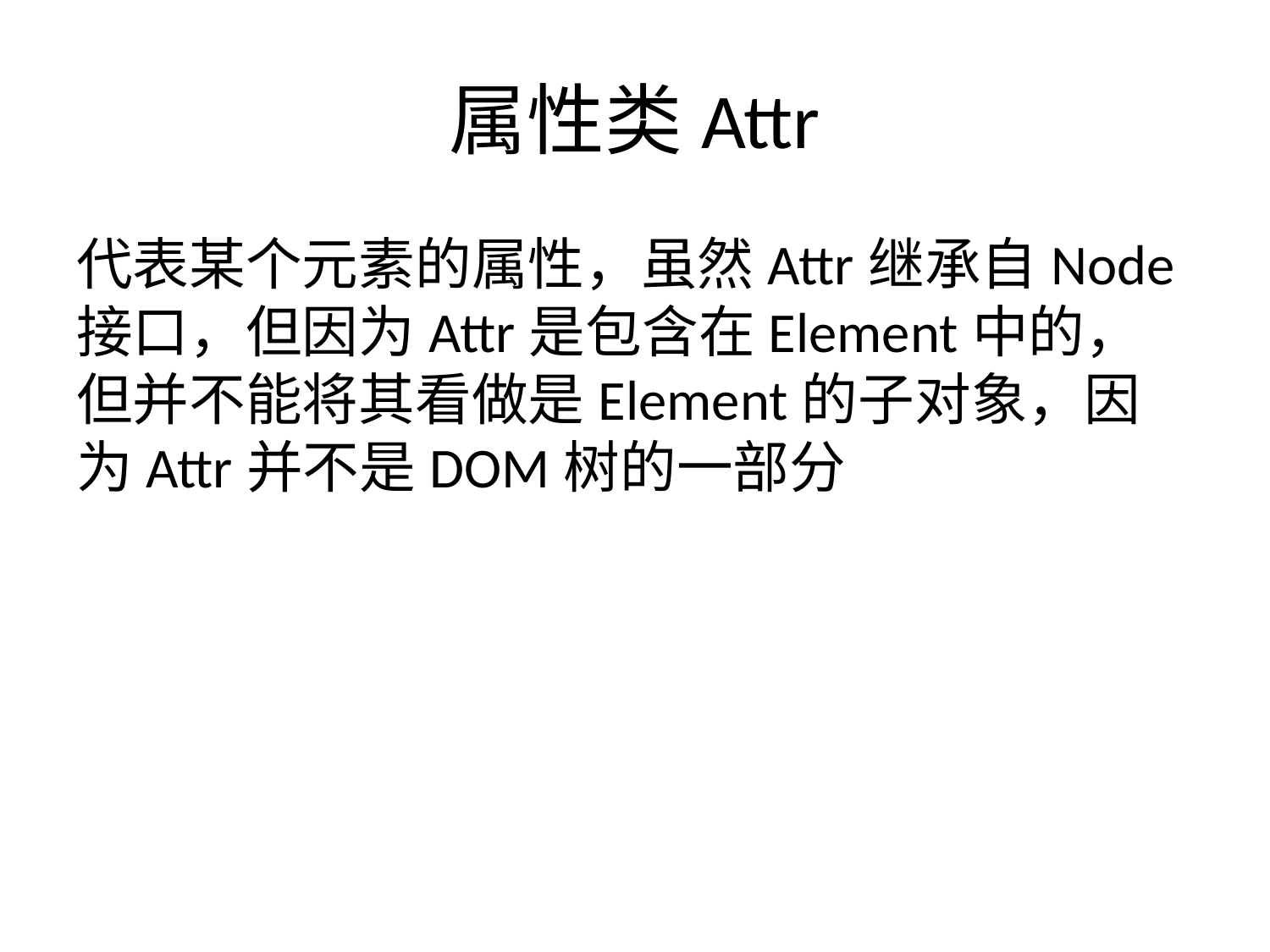

# 属性类Attr
代表某个元素的属性，虽然Attr继承自Node接口，但因为Attr是包含在Element中的，但并不能将其看做是Element的子对象，因为Attr并不是DOM树的一部分